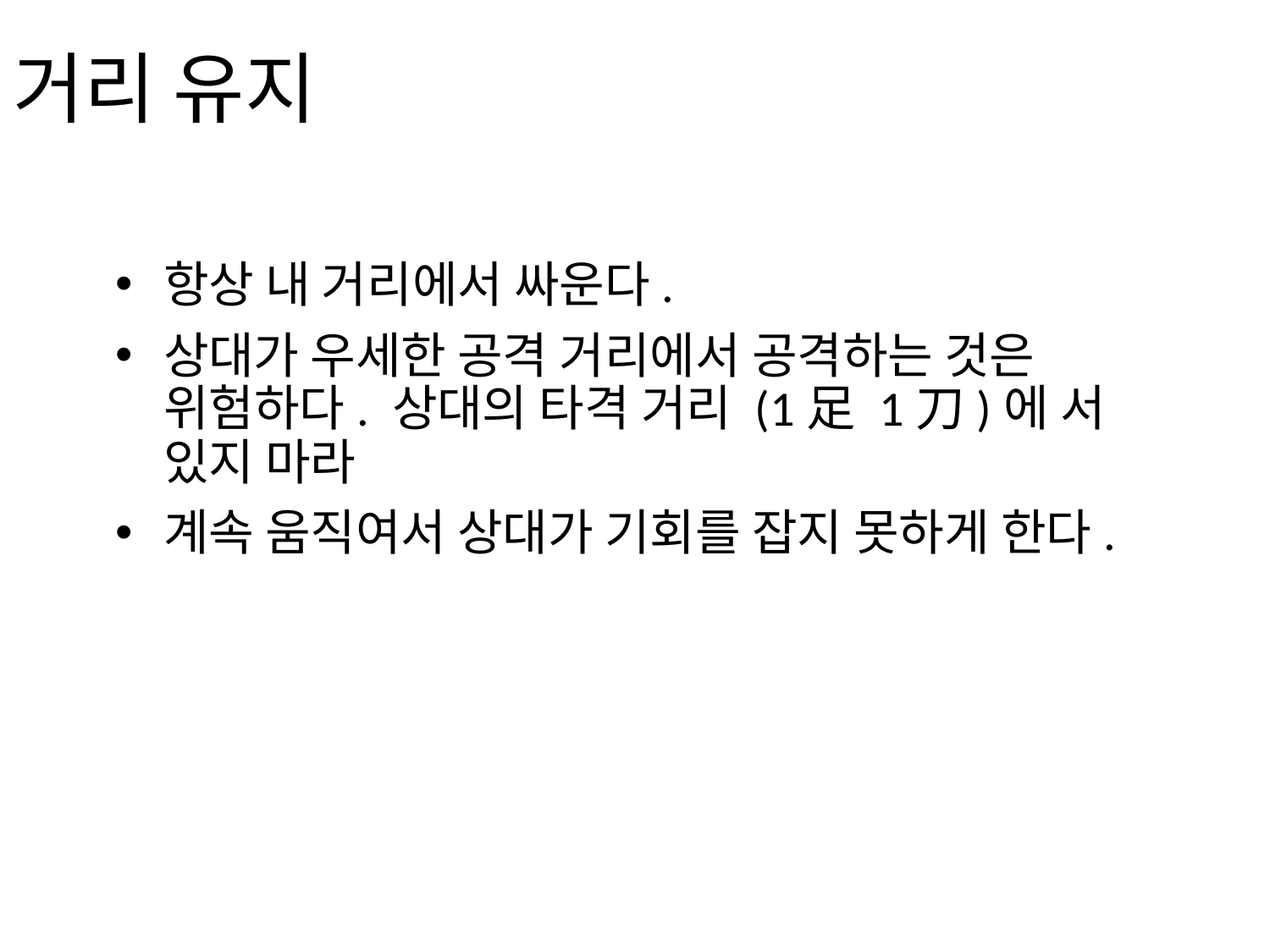

# 거리 유지
항상 내 거리에서 싸운다.
상대가 우세한 공격 거리에서 공격하는 것은 위험하다. 상대의 타격 거리 (1足 1刀)에 서 있지 마라
계속 움직여서 상대가 기회를 잡지 못하게 한다.